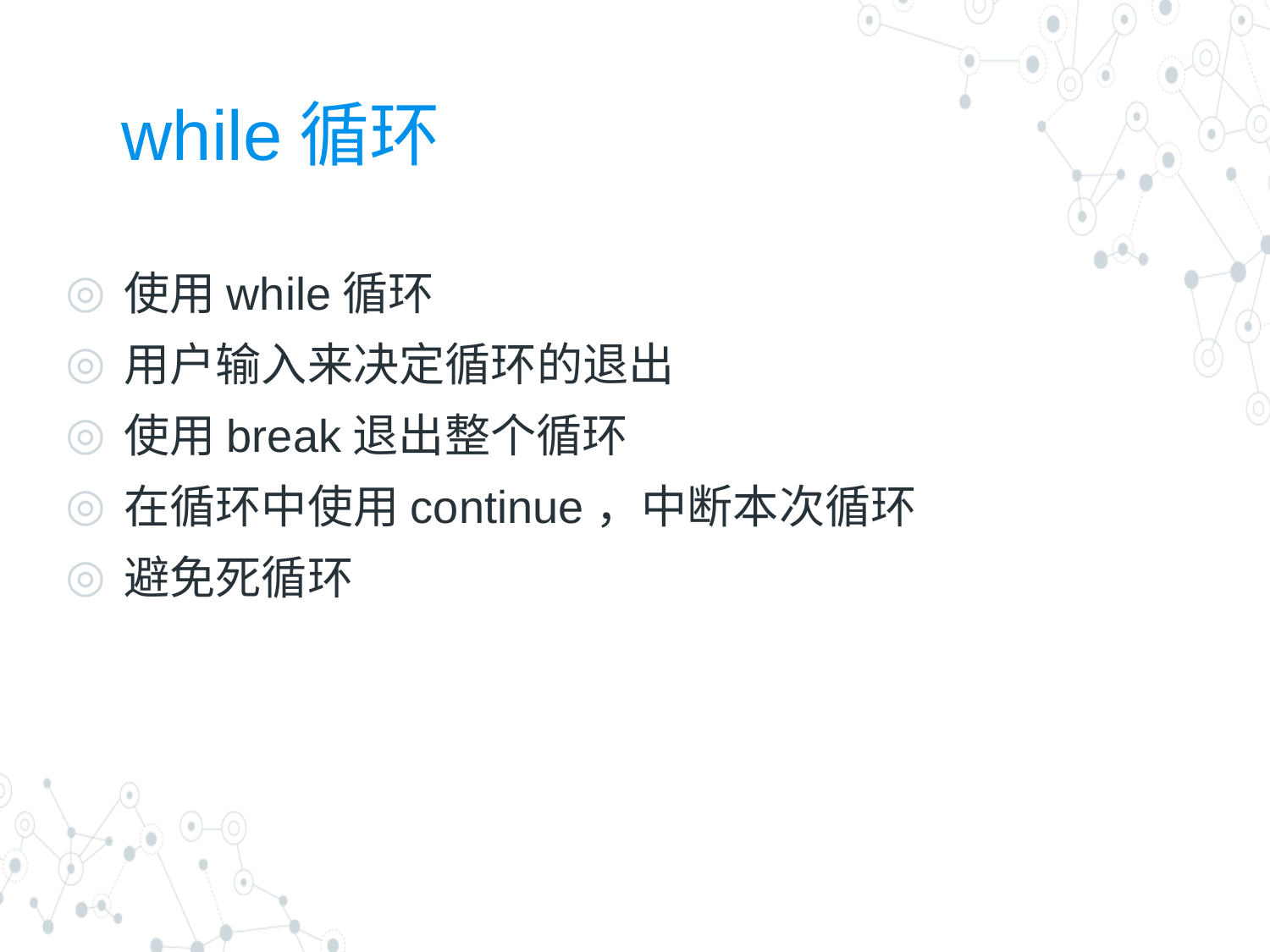

# while循环
使用while循环
用户输入来决定循环的退出
使用break退出整个循环
在循环中使用continue，中断本次循环
避免死循环